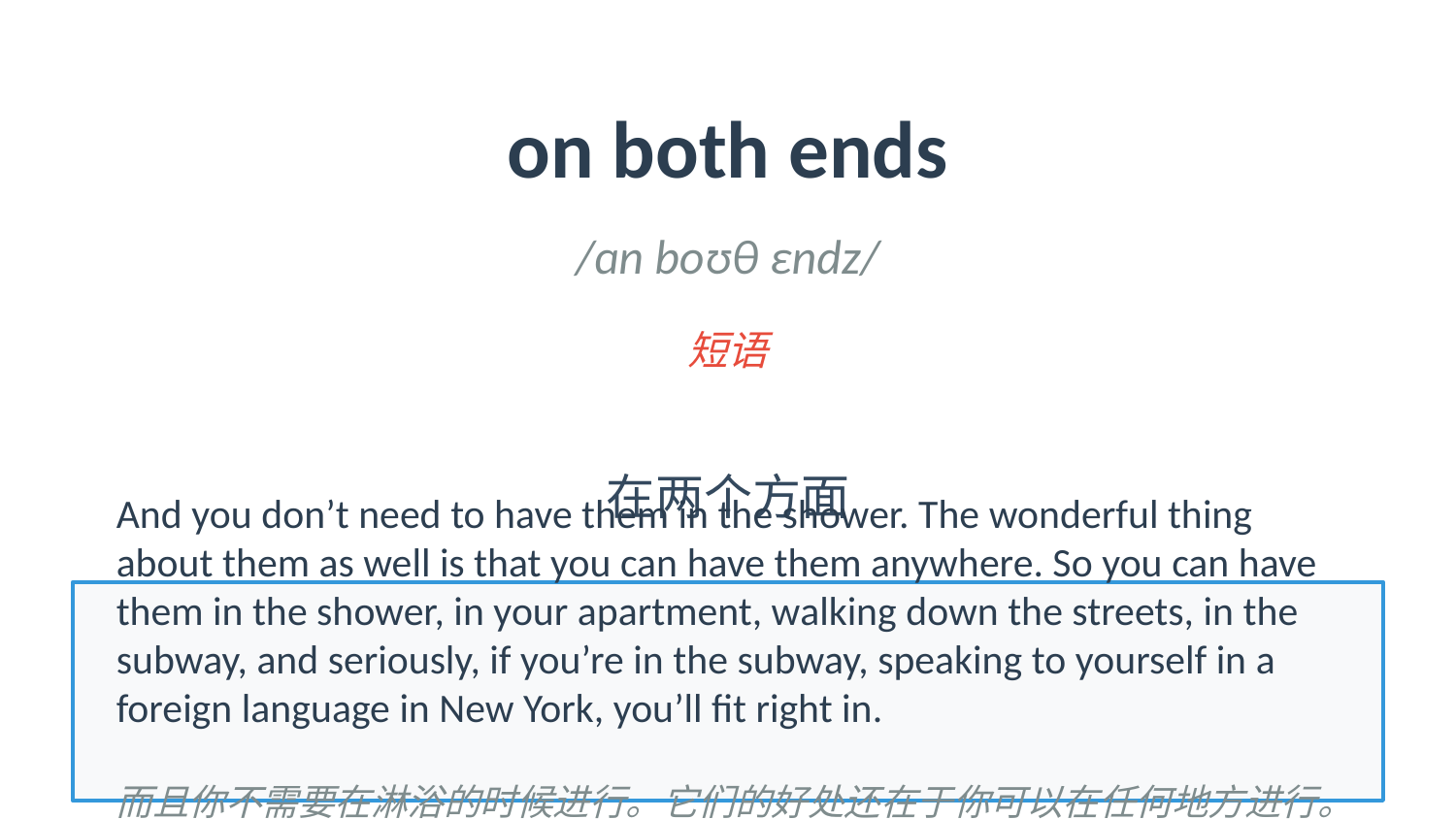

on both ends
/ɑn boʊθ ɛndz/
短语
在两个方面

And you don’t need to have them in the shower. The wonderful thing about them as well is that you can have them anywhere. So you can have them in the shower, in your apartment, walking down the streets, in the subway, and seriously, if you’re in the subway, speaking to yourself in a foreign language in New York, you’ll fit right in.

而且你不需要在淋浴的时候进行。它们的好处还在于你可以在任何地方进行。所以你可以在淋浴时，在你的公寓里，走在街上，在地铁里进行，说真的，如果你在地铁里，在纽约用一门外语自言自语，你会很合群的。